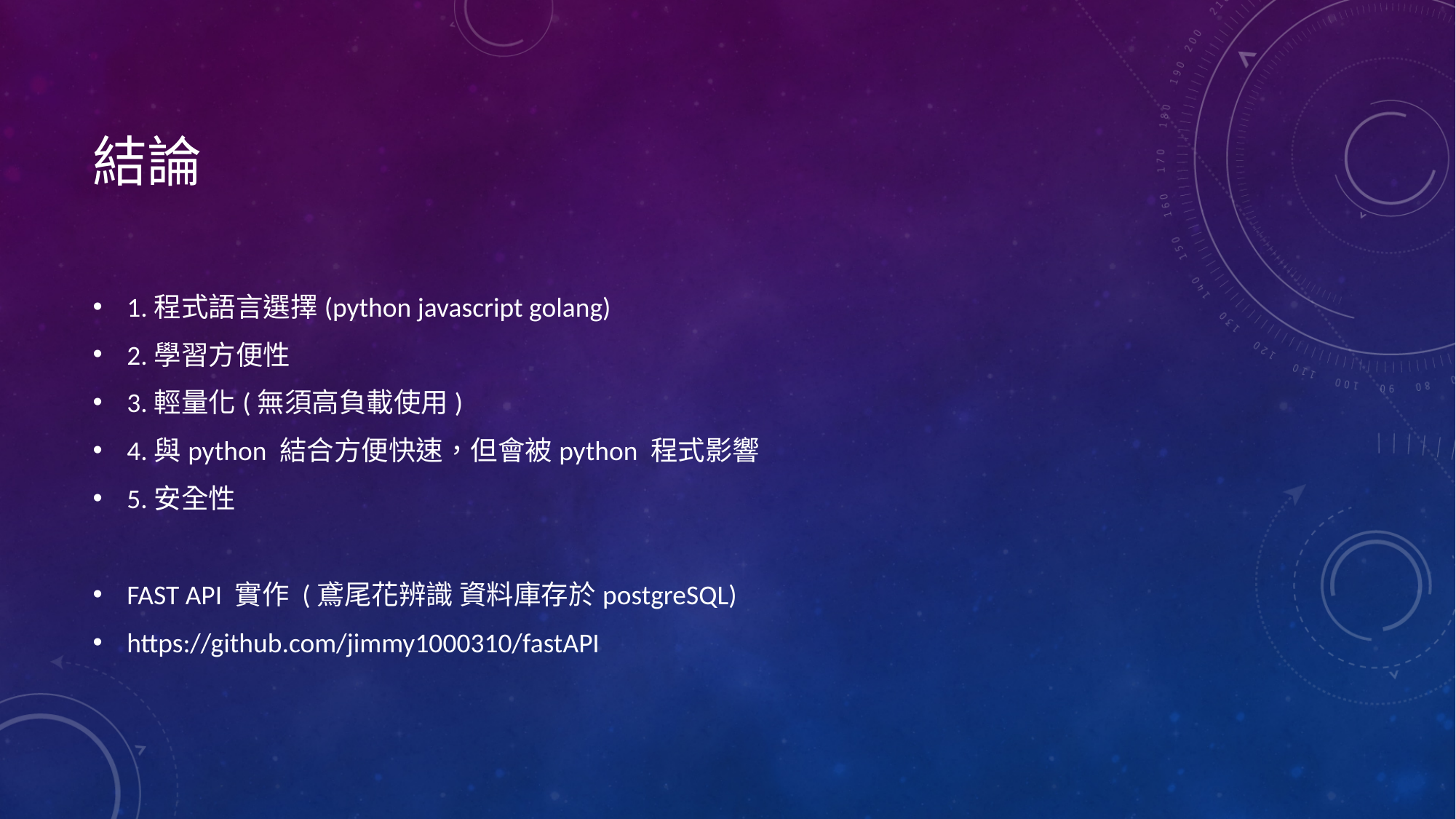

# 結論
1.程式語言選擇(python javascript golang)
2.學習方便性
3.輕量化(無須高負載使用)
4.與python 結合方便快速，但會被python 程式影響
5.安全性

FAST API 實作 (鳶尾花辨識 資料庫存於postgreSQL)
https://github.com/jimmy1000310/fastAPI